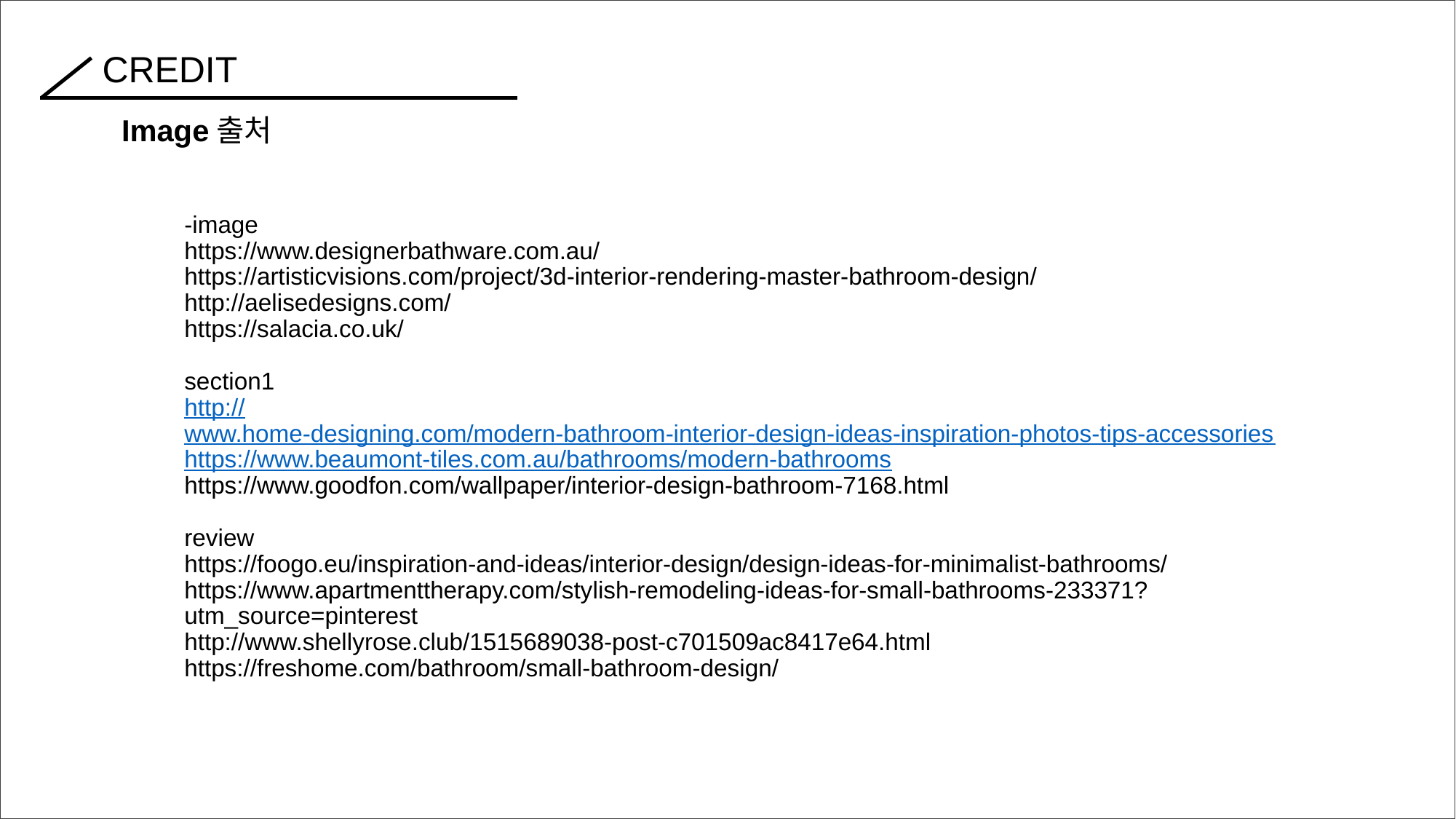

T
CREDIT
#
Image출처
-image
https://www.designerbathware.com.au/
https://artisticvisions.com/project/3d-interior-rendering-master-bathroom-design/
http://aelisedesigns.com/
https://salacia.co.uk/

section1
http://www.home-designing.com/modern-bathroom-interior-design-ideas-inspiration-photos-tips-accessories
https://www.beaumont-tiles.com.au/bathrooms/modern-bathrooms
https://www.goodfon.com/wallpaper/interior-design-bathroom-7168.html

review
https://foogo.eu/inspiration-and-ideas/interior-design/design-ideas-for-minimalist-bathrooms/
https://www.apartmenttherapy.com/stylish-remodeling-ideas-for-small-bathrooms-233371?utm_source=pinterest
http://www.shellyrose.club/1515689038-post-c701509ac8417e64.html
https://freshome.com/bathroom/small-bathroom-design/